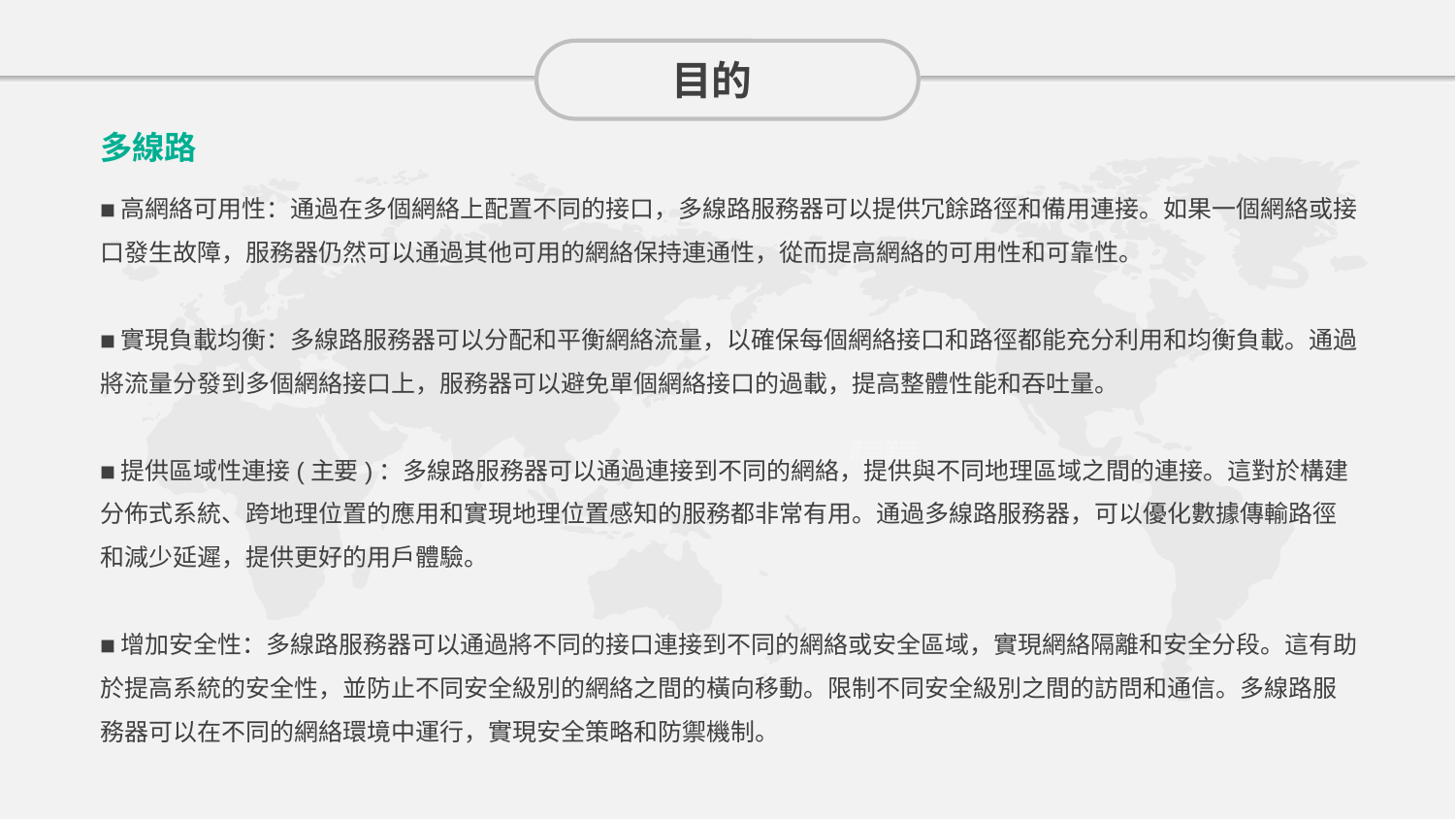

目的

多線路

◼️高網絡可用性：通過在多個網絡上配置不同的接口，多線路服務器可以提供冗餘路徑和備用連接。如果一個網絡或接口發生故障，服務器仍然可以通過其他可用的網絡保持連通性，從而提高網絡的可用性和可靠性。

◼️實現負載均衡：多線路服務器可以分配和平衡網絡流量，以確保每個網絡接口和路徑都能充分利用和均衡負載。通過將流量分發到多個網絡接口上，服務器可以避免單個網絡接口的過載，提高整體性能和吞吐量。

◼️提供區域性連接(主要)：多線路服務器可以通過連接到不同的網絡，提供與不同地理區域之間的連接。這對於構建分佈式系統、跨地理位置的應用和實現地理位置感知的服務都非常有用。通過多線路服務器，可以優化數據傳輸路徑和減少延遲，提供更好的用戶體驗。

◼️增加安全性：多線路服務器可以通過將不同的接口連接到不同的網絡或安全區域，實現網絡隔離和安全分段。這有助於提高系統的安全性，並防止不同安全級別的網絡之間的橫向移動。限制不同安全級別之間的訪問和通信。多線路服務器可以在不同的網絡環境中運行，實現安全策略和防禦機制。